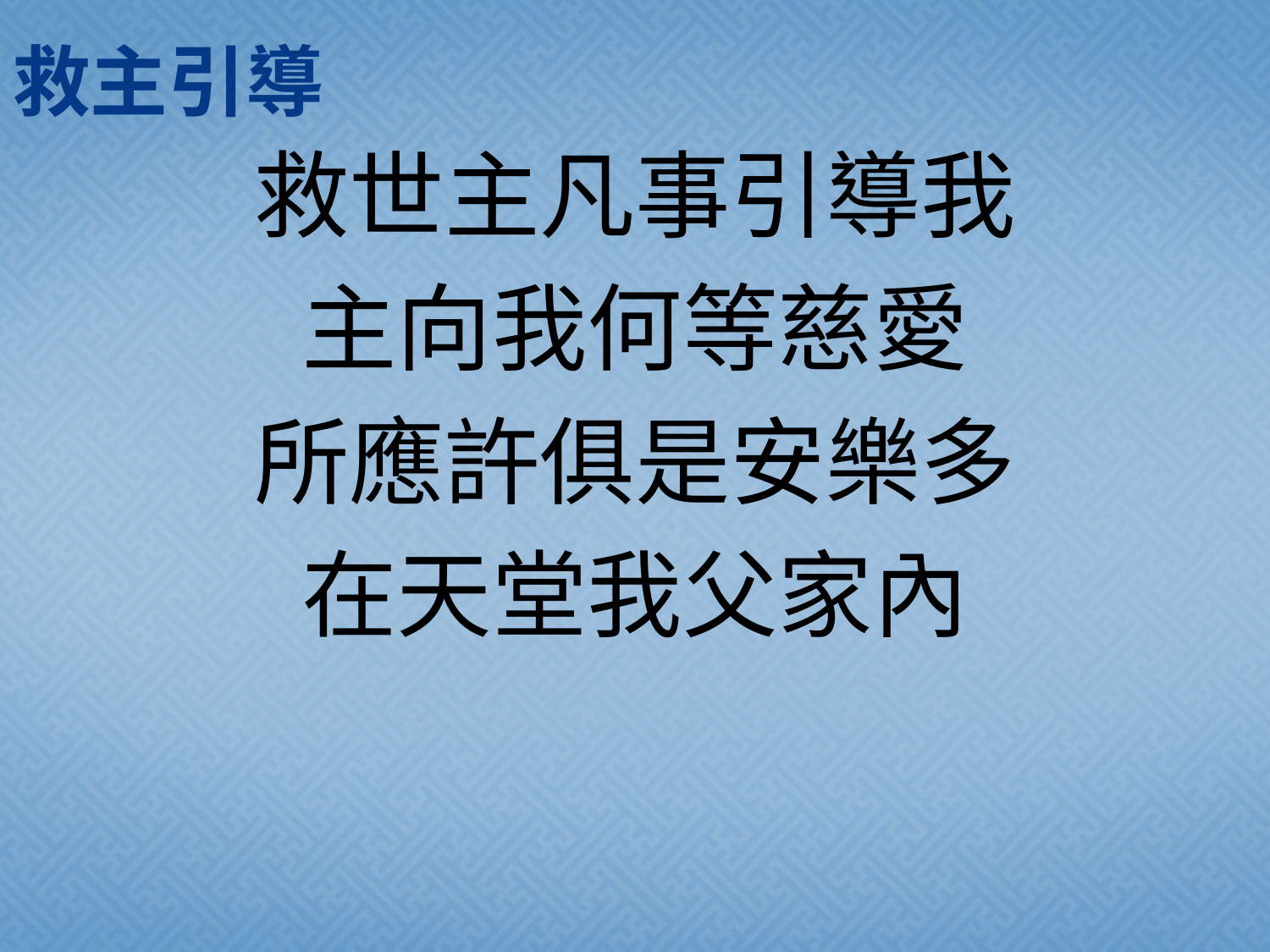

# 救主引導
救世主凡事引導我
主向我何等慈愛
所應許俱是安樂多
在天堂我父家內